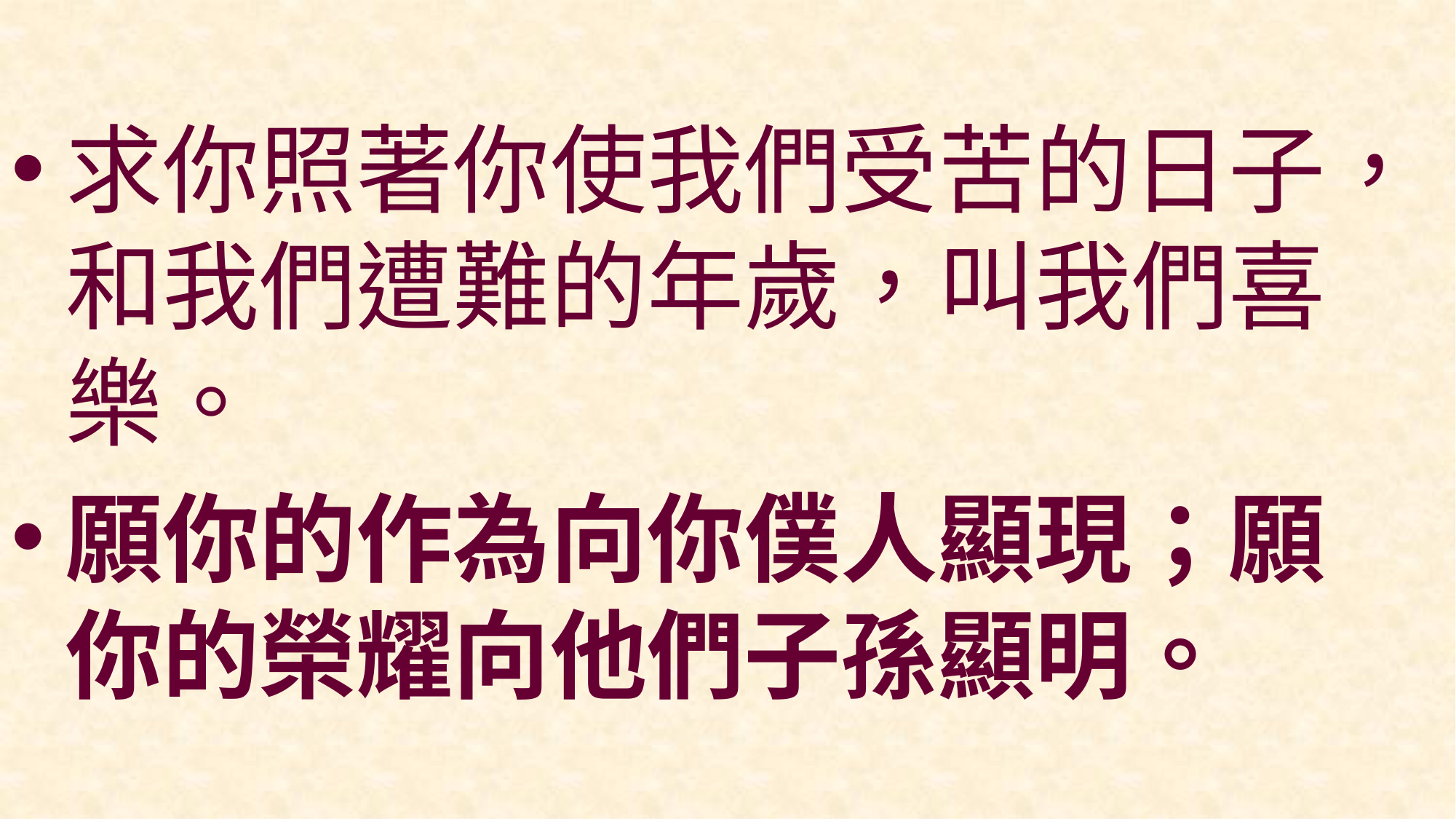

求你照著你使我們受苦的日子，和我們遭難的年歲，叫我們喜樂。
願你的作為向你僕人顯現；願你的榮耀向他們子孫顯明。